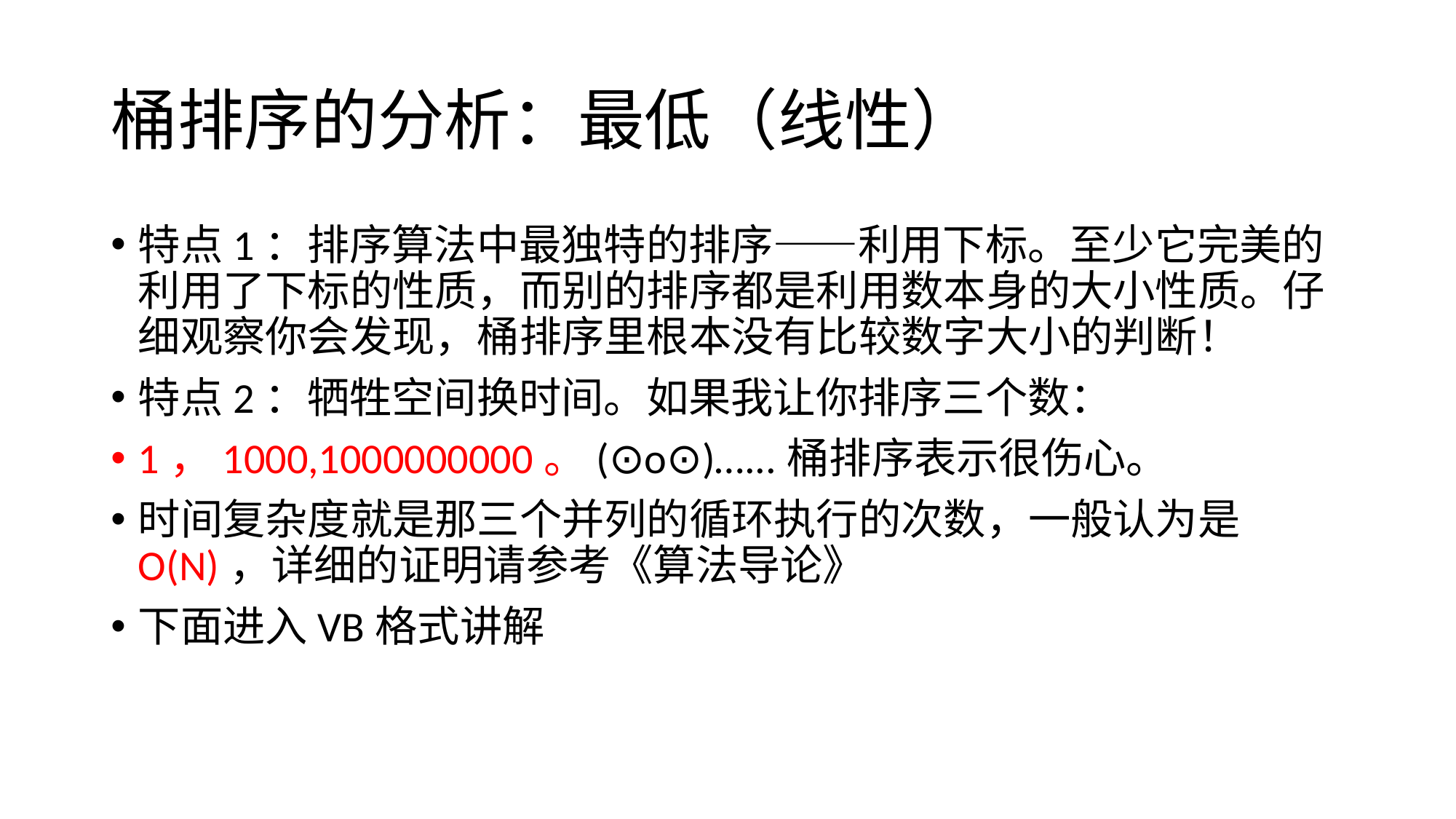

# 桶排序的分析：最低（线性）
特点1：排序算法中最独特的排序——利用下标。至少它完美的利用了下标的性质，而别的排序都是利用数本身的大小性质。仔细观察你会发现，桶排序里根本没有比较数字大小的判断！
特点2：牺牲空间换时间。如果我让你排序三个数：
1，1000,1000000000。(⊙o⊙)…...桶排序表示很伤心。
时间复杂度就是那三个并列的循环执行的次数，一般认为是O(N)，详细的证明请参考《算法导论》
下面进入VB格式讲解